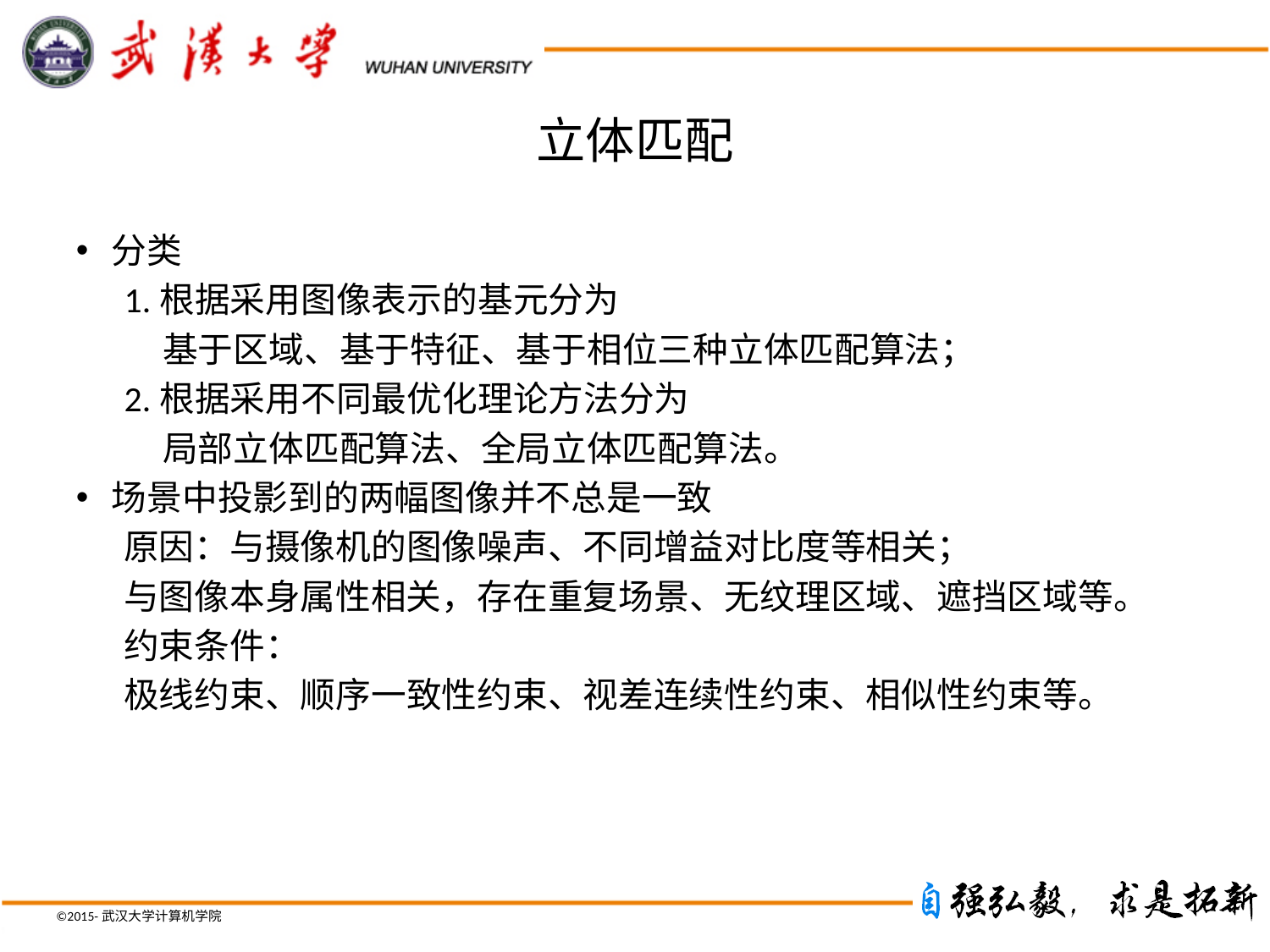

# 立体匹配
分类
      1.根据采用图像表示的基元分为
          基于区域、基于特征、基于相位三种立体匹配算法；
      2.根据采用不同最优化理论方法分为
          局部立体匹配算法、全局立体匹配算法。
场景中投影到的两幅图像并不总是一致
     原因：与摄像机的图像噪声、不同增益对比度等相关；
     与图像本身属性相关，存在重复场景、无纹理区域、遮挡区域等。
     约束条件：
     极线约束、顺序一致性约束、视差连续性约束、相似性约束等。